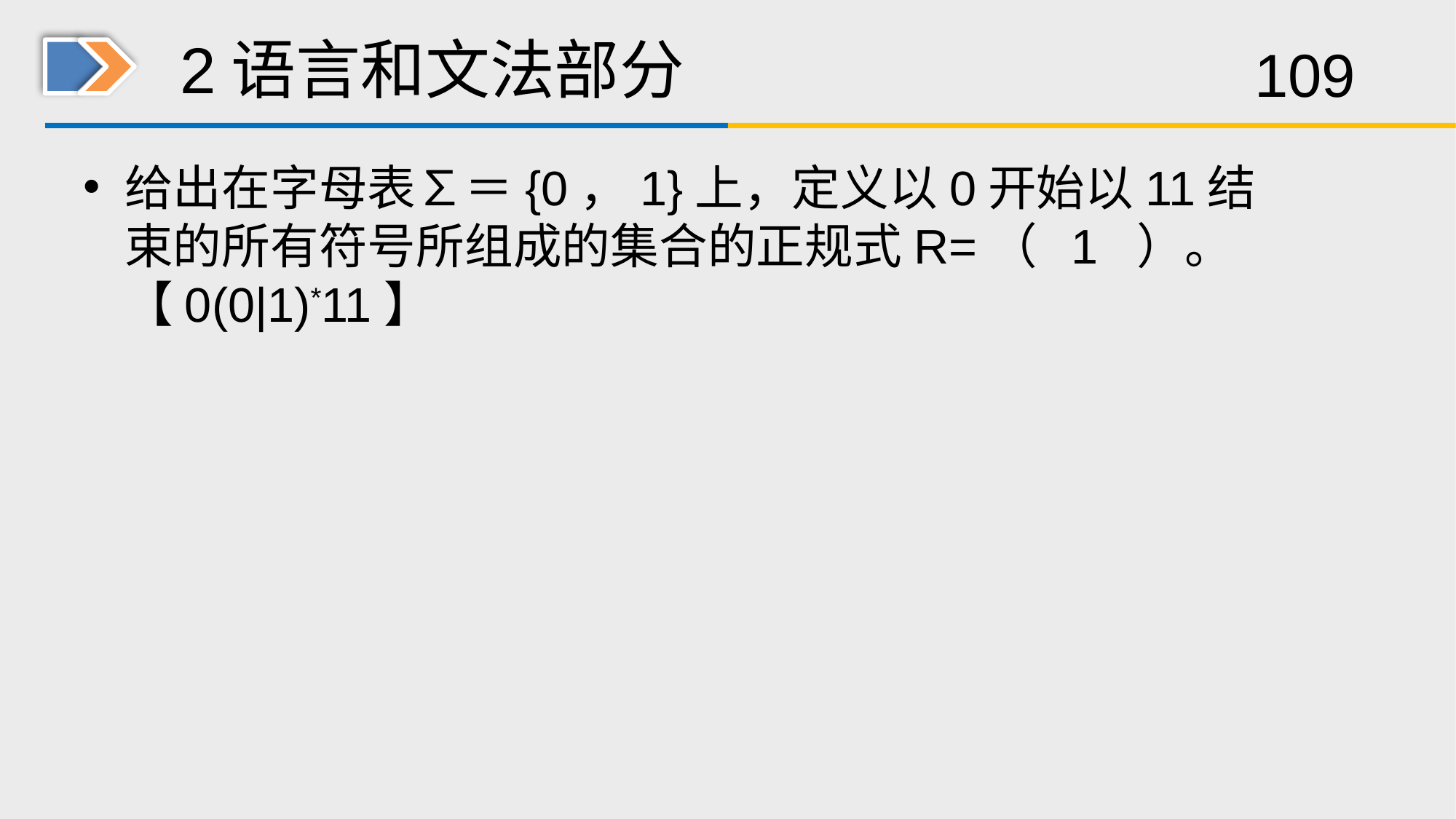

# 2语言和文法部分
109
给出在字母表∑＝{0，1}上，定义以0开始以11结束的所有符号所组成的集合的正规式R=（  1  ）。  【0(0|1)*11】